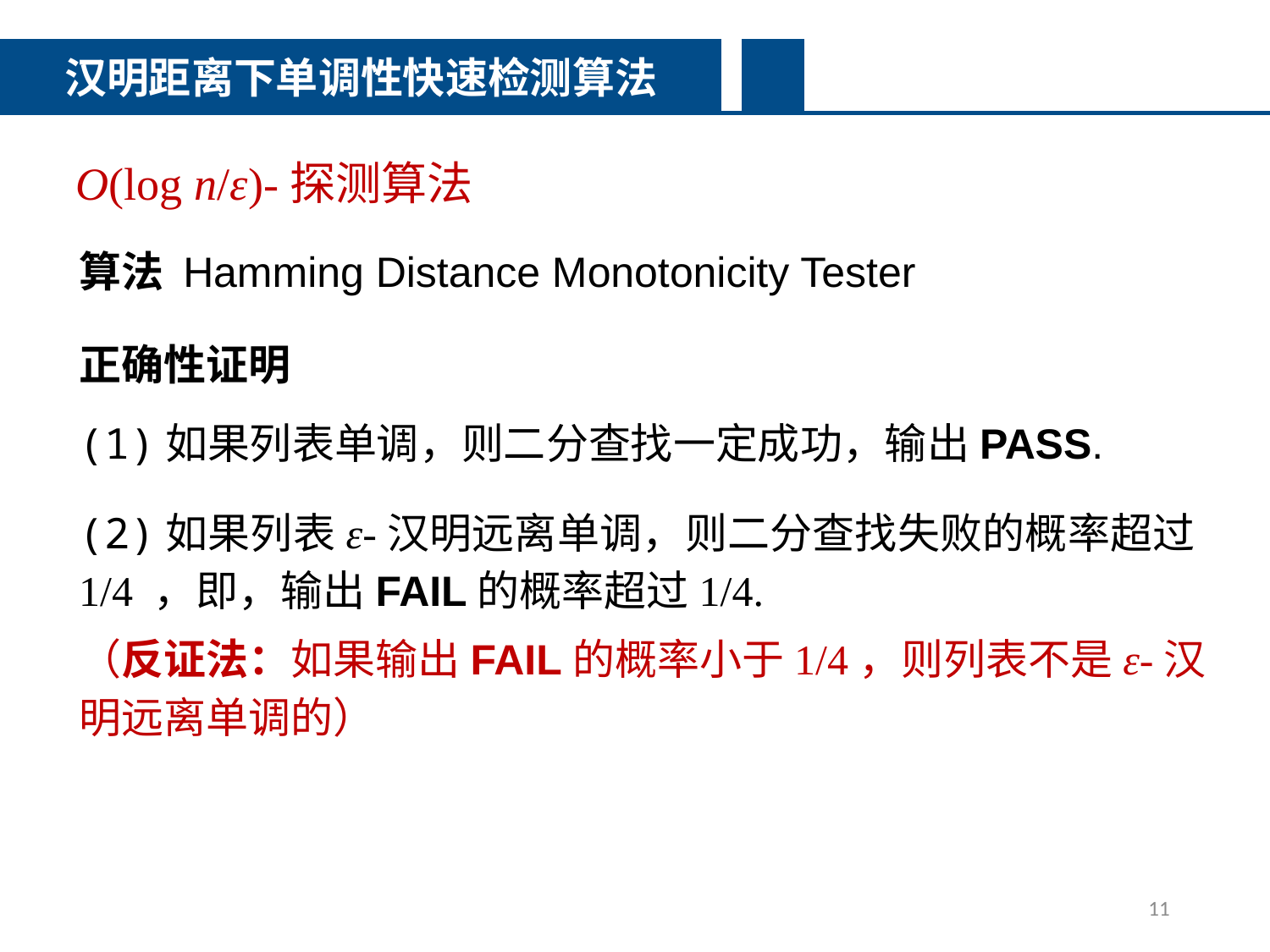

汉明距离下单调性快速检测算法

O(log n/ε)-探测算法
算法 Hamming Distance Monotonicity Tester
正确性证明
(1)如果列表单调，则二分查找一定成功，输出PASS.
(2)如果列表ε-汉明远离单调，则二分查找失败的概率超过1/4 ，即，输出FAIL的概率超过1/4.
（反证法：如果输出FAIL的概率小于1/4，则列表不是ε-汉明远离单调的）
11